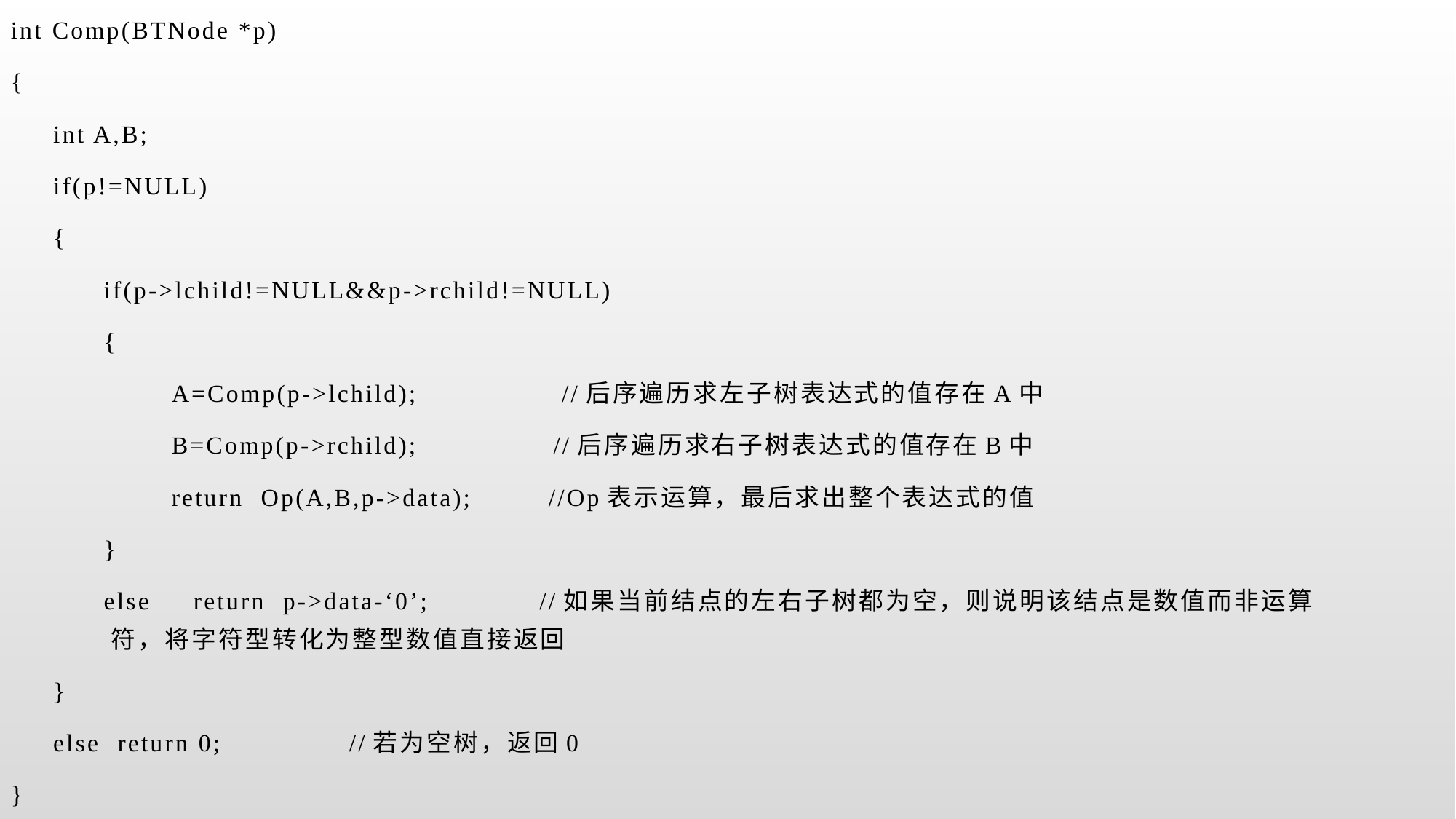

int Comp(BTNode *p)
{
     int A,B;
     if(p!=NULL)
     {
           if(p->lchild!=NULL&&p->rchild!=NULL)
           {
                   A=Comp(p->lchild);                 //后序遍历求左子树表达式的值存在A中
                   B=Comp(p->rchild);                //后序遍历求右子树表达式的值存在B中
                   return  Op(A,B,p->data);         //Op表示运算，最后求出整个表达式的值
           }
           else     return  p->data-‘0’;             //如果当前结点的左右子树都为空，则说明该结点是数值而非运算                              符，将字符型转化为整型数值直接返回
     }
     else  return 0;               //若为空树，返回0
}